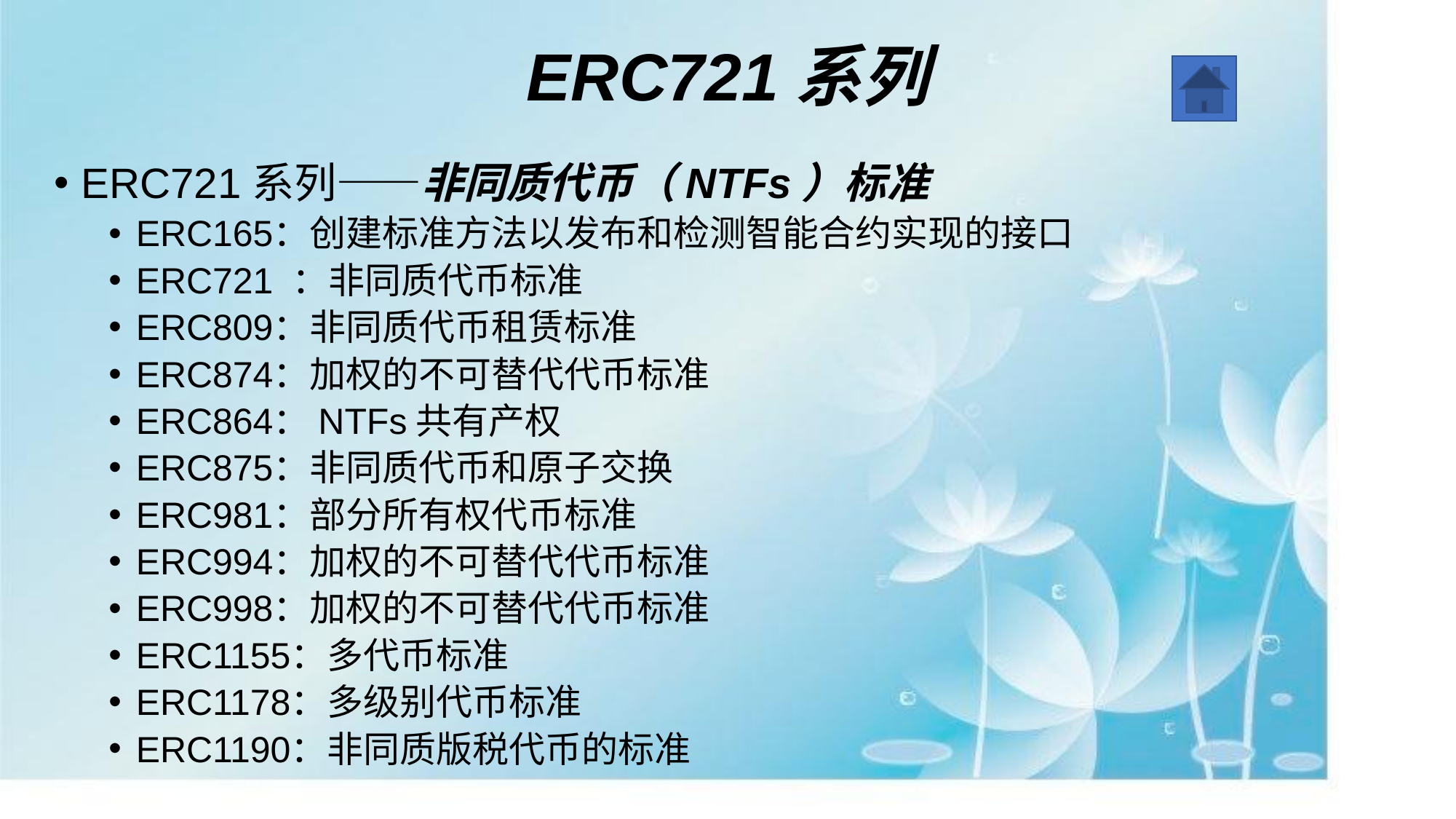

# ERC721系列

ERC721系列——非同质代币（NTFs）标准
ERC165：创建标准方法以发布和检测智能合约实现的接口
ERC721 ：非同质代币标准
ERC809：非同质代币租赁标准
ERC874：加权的不可替代代币标准
ERC864：NTFs共有产权
ERC875：非同质代币和原子交换
ERC981：部分所有权代币标准
ERC994：加权的不可替代代币标准
ERC998：加权的不可替代代币标准
ERC1155：多代币标准
ERC1178：多级别代币标准
ERC1190：非同质版税代币的标准